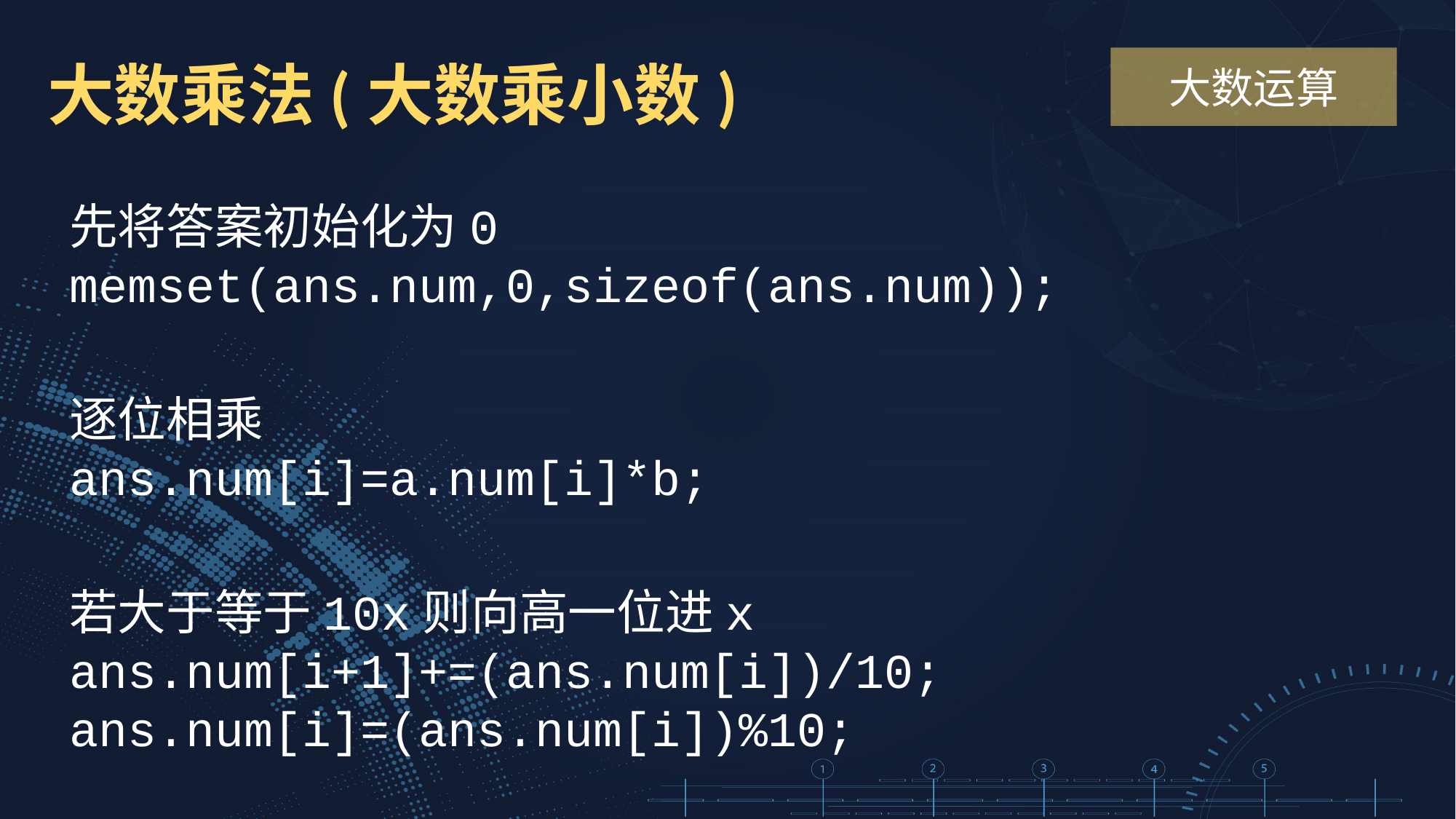

大数乘法(大数乘小数)
大数运算
先将答案初始化为0
memset(ans.num,0,sizeof(ans.num));
逐位相乘
ans.num[i]=a.num[i]*b;
若大于等于10x则向高一位进x
ans.num[i+1]+=(ans.num[i])/10;
ans.num[i]=(ans.num[i])%10;